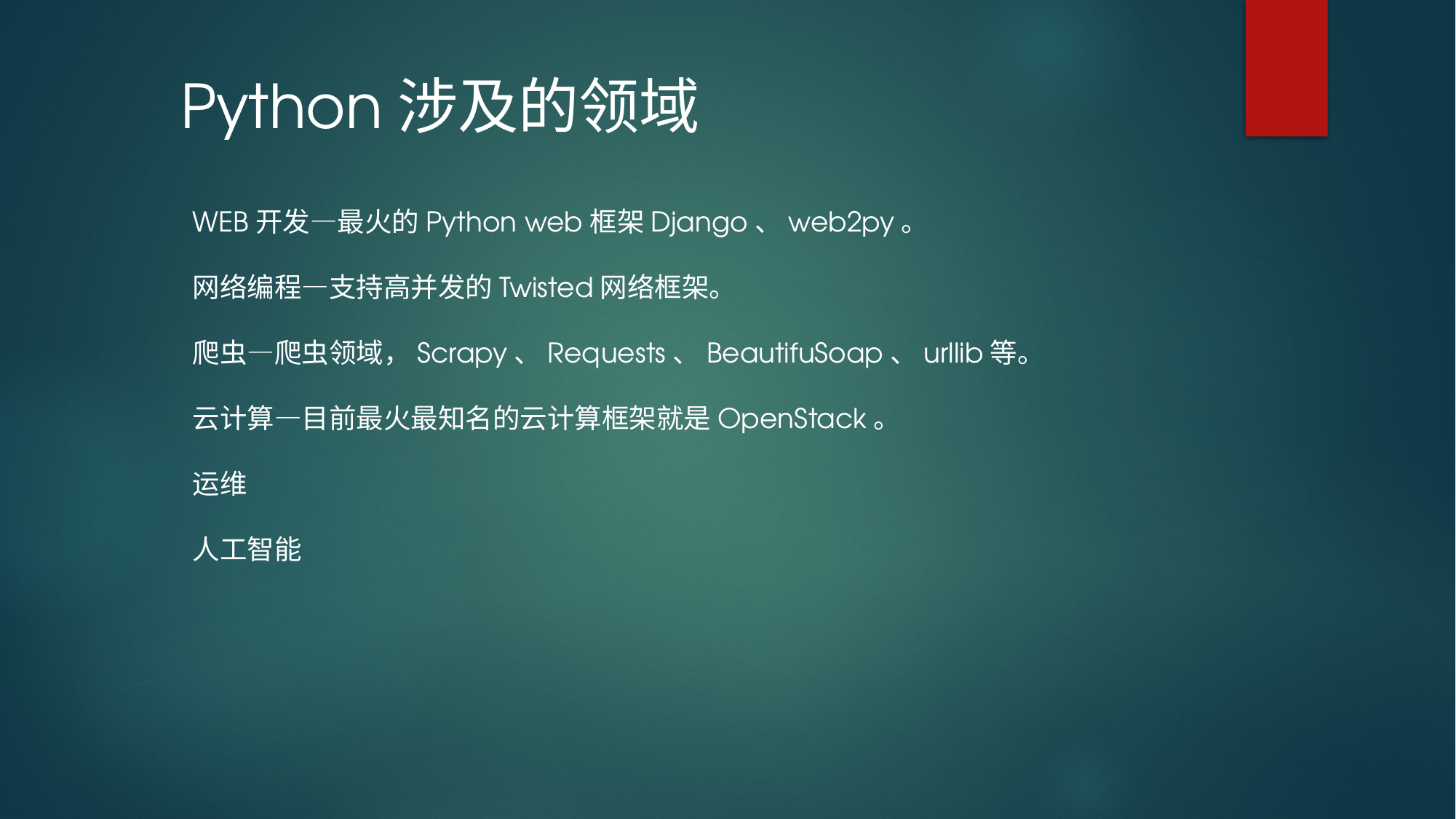

Python涉及的领域
WEB开发—最火的Python web框架Django、web2py。

网络编程—支持高并发的Twisted网络框架。

爬虫—爬虫领域，Scrapy、Requests、BeautifuSoap、urllib等。

云计算—目前最火最知名的云计算框架就是OpenStack。

运维

人工智能